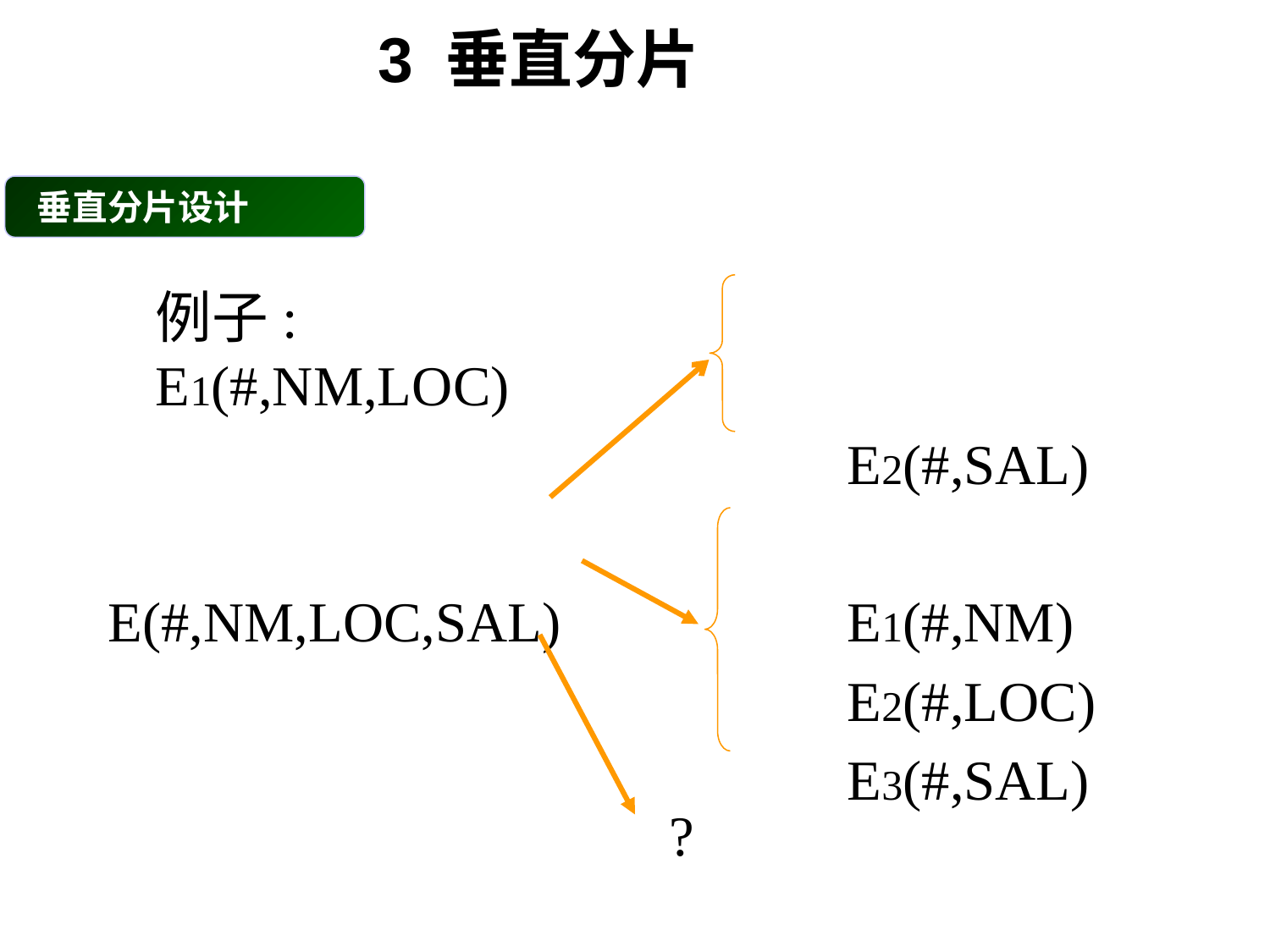

3 垂直分片

 垂直分片设计

	例子: 				    E1(#,NM,LOC)
						    E2(#,SAL)

E(#,NM,LOC,SAL)		    E1(#,NM)
						    E2(#,LOC)
						    E3(#,SAL)

?